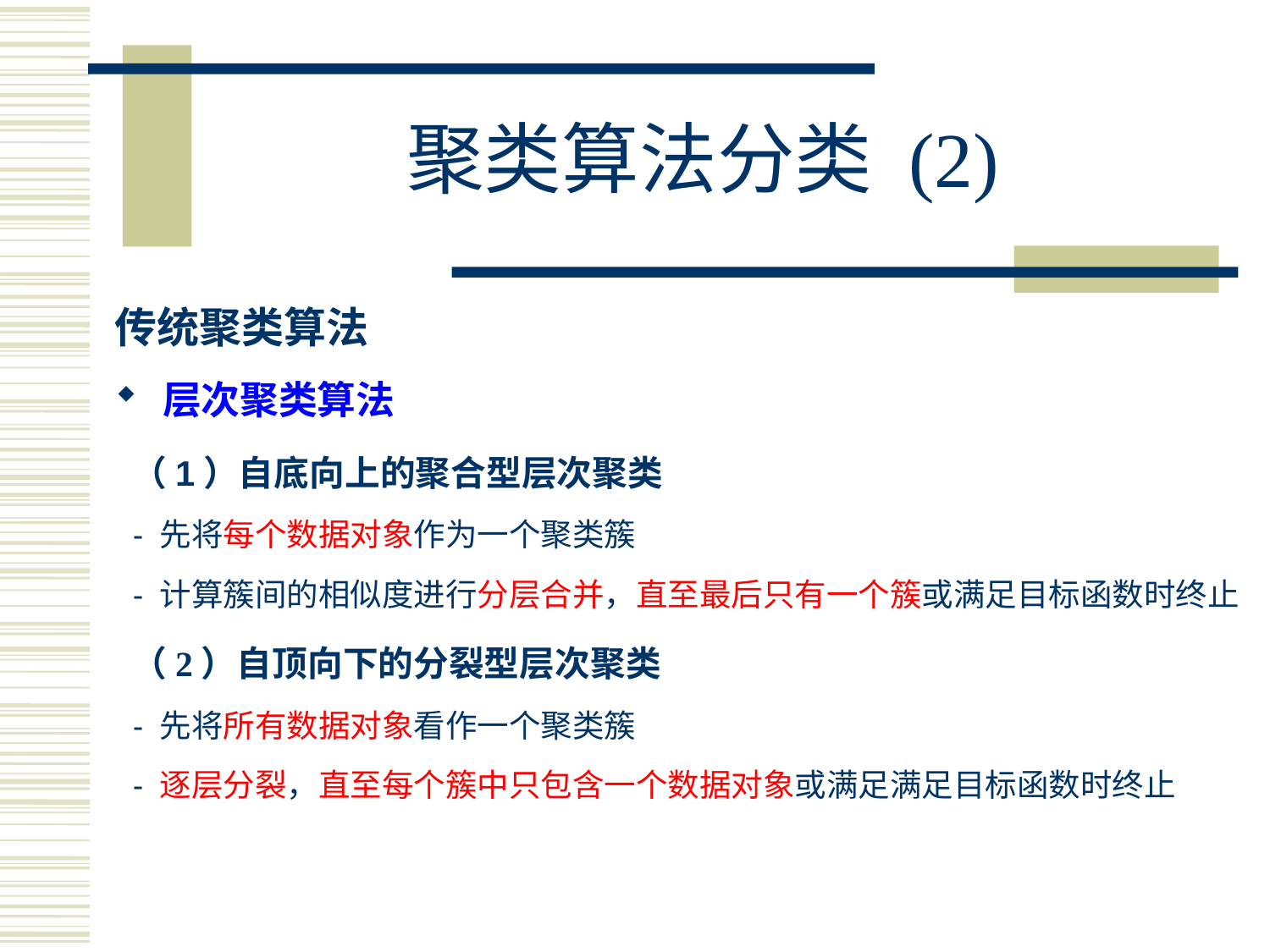

# 聚类算法分类 (2)
传统聚类算法
层次聚类算法
 （1）自底向上的聚合型层次聚类
  - 先将每个数据对象作为一个聚类簇
  - 计算簇间的相似度进行分层合并，直至最后只有一个簇或满足目标函数时终止
 （2）自顶向下的分裂型层次聚类
  - 先将所有数据对象看作一个聚类簇
  - 逐层分裂，直至每个簇中只包含一个数据对象或满足满足目标函数时终止